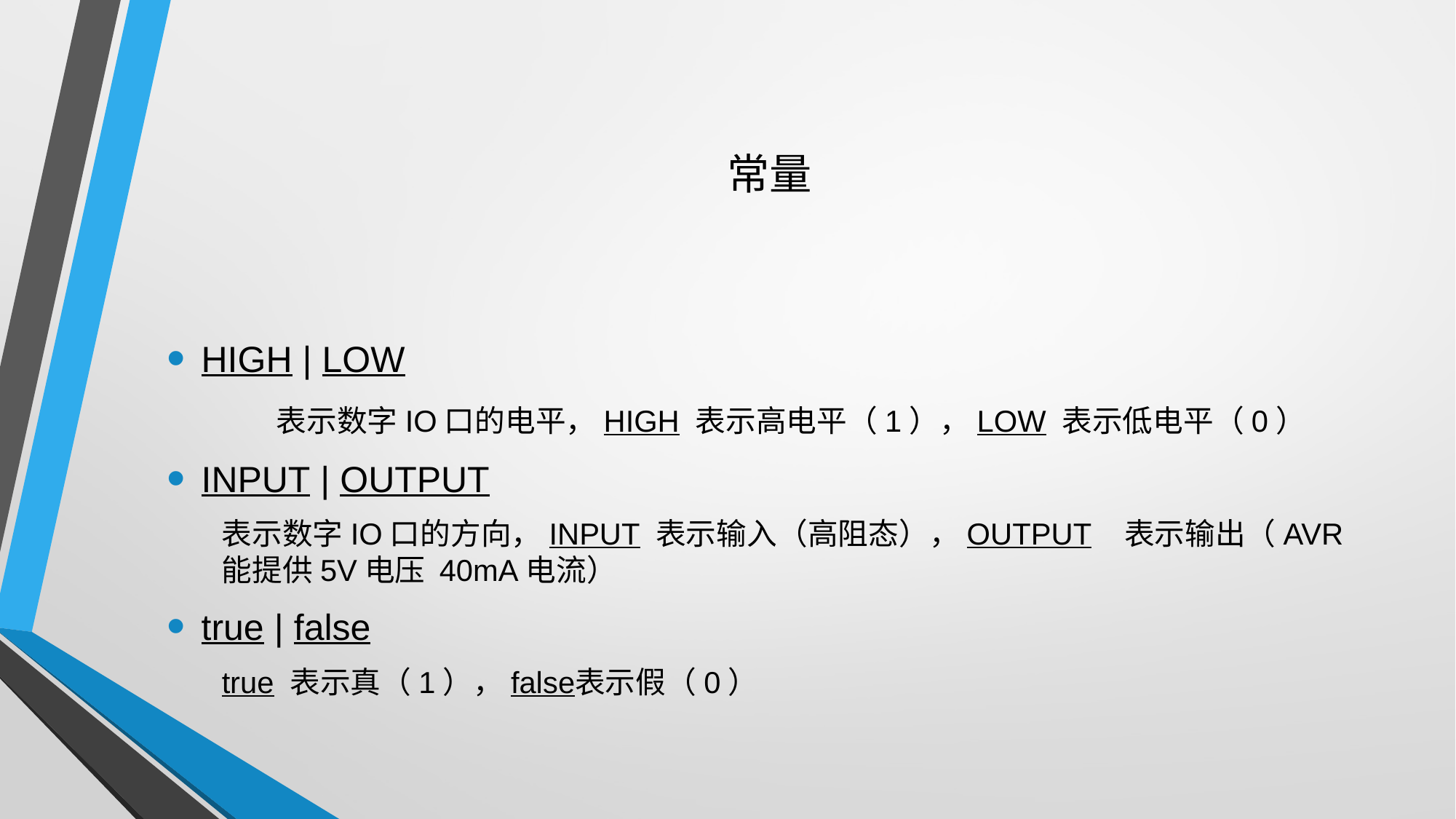

# 常量
HIGH | LOW
	表示数字IO口的电平，HIGH 表示高电平（1），LOW 表示低电平（0）
INPUT | OUTPUT
表示数字IO口的方向，INPUT 表示输入（高阻态），OUTPUT   表示输出（AVR能提供5V电压 40mA电流）
true | false
true 表示真（1），false表示假（0）